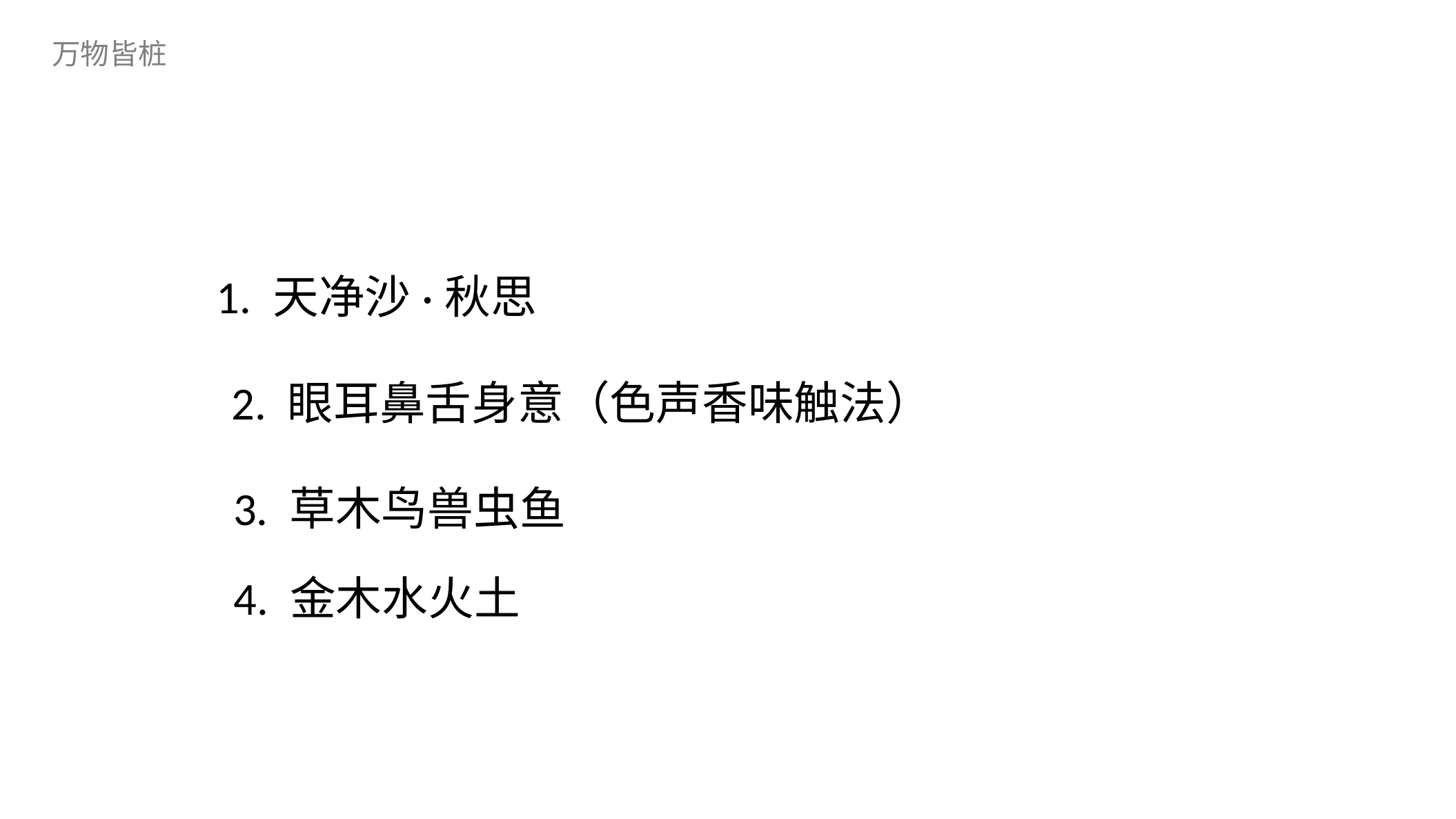

万物皆桩
1. 天净沙·秋思
2. 眼耳鼻舌身意（色声香味触法）
3. 草木鸟兽虫鱼
4. 金木水火土